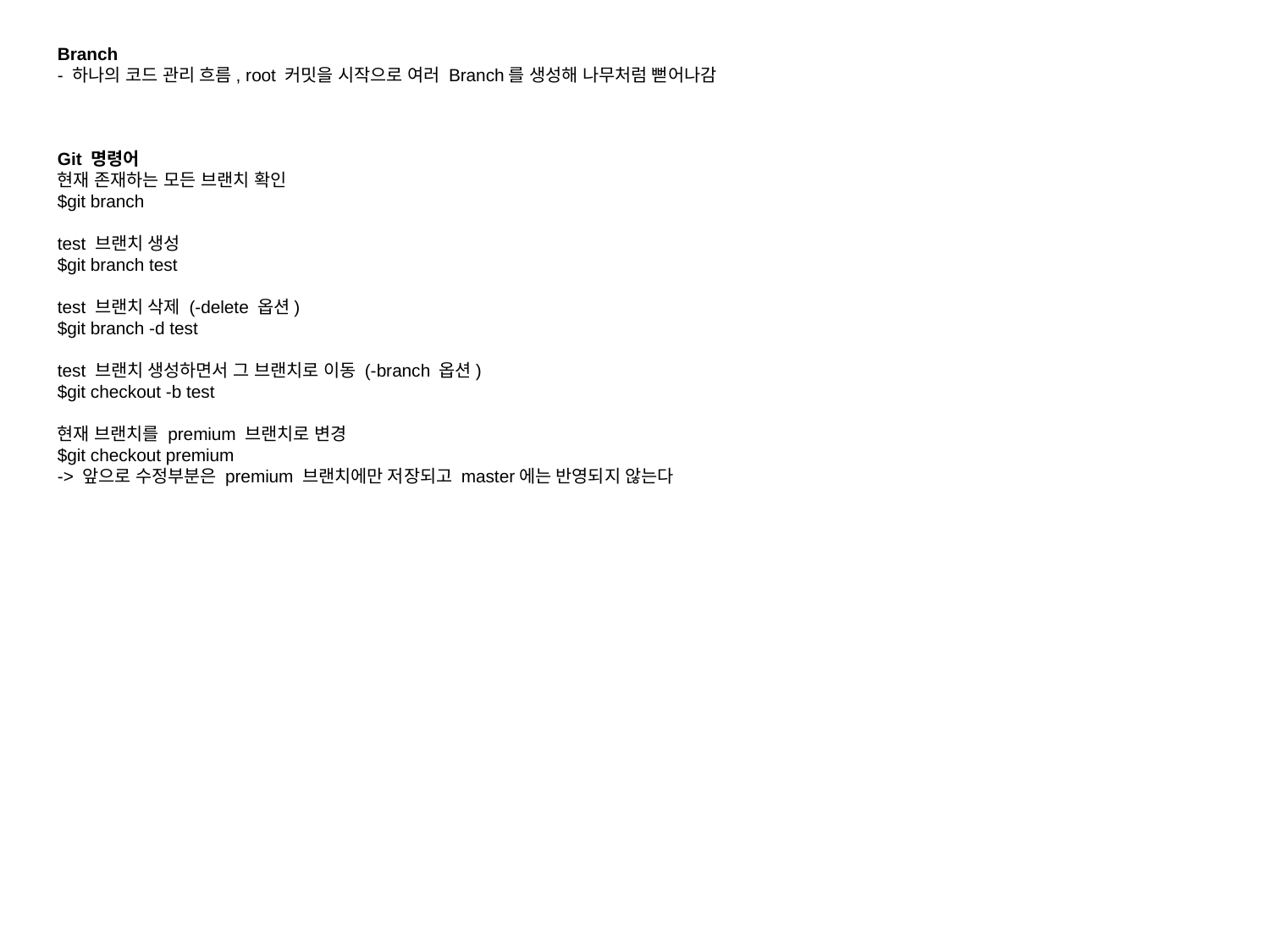

Branch
- 하나의 코드 관리 흐름, root 커밋을 시작으로 여러 Branch를 생성해 나무처럼 뻗어나감

Git 명령어
현재 존재하는 모든 브랜치 확인
$git branch

test 브랜치 생성
$git branch test

test 브랜치 삭제 (-delete 옵션)
$git branch -d test

test 브랜치 생성하면서 그 브랜치로 이동 (-branch 옵션)
$git checkout -b test

현재 브랜치를 premium 브랜치로 변경
$git checkout premium
-> 앞으로 수정부분은 premium 브랜치에만 저장되고 master에는 반영되지 않는다